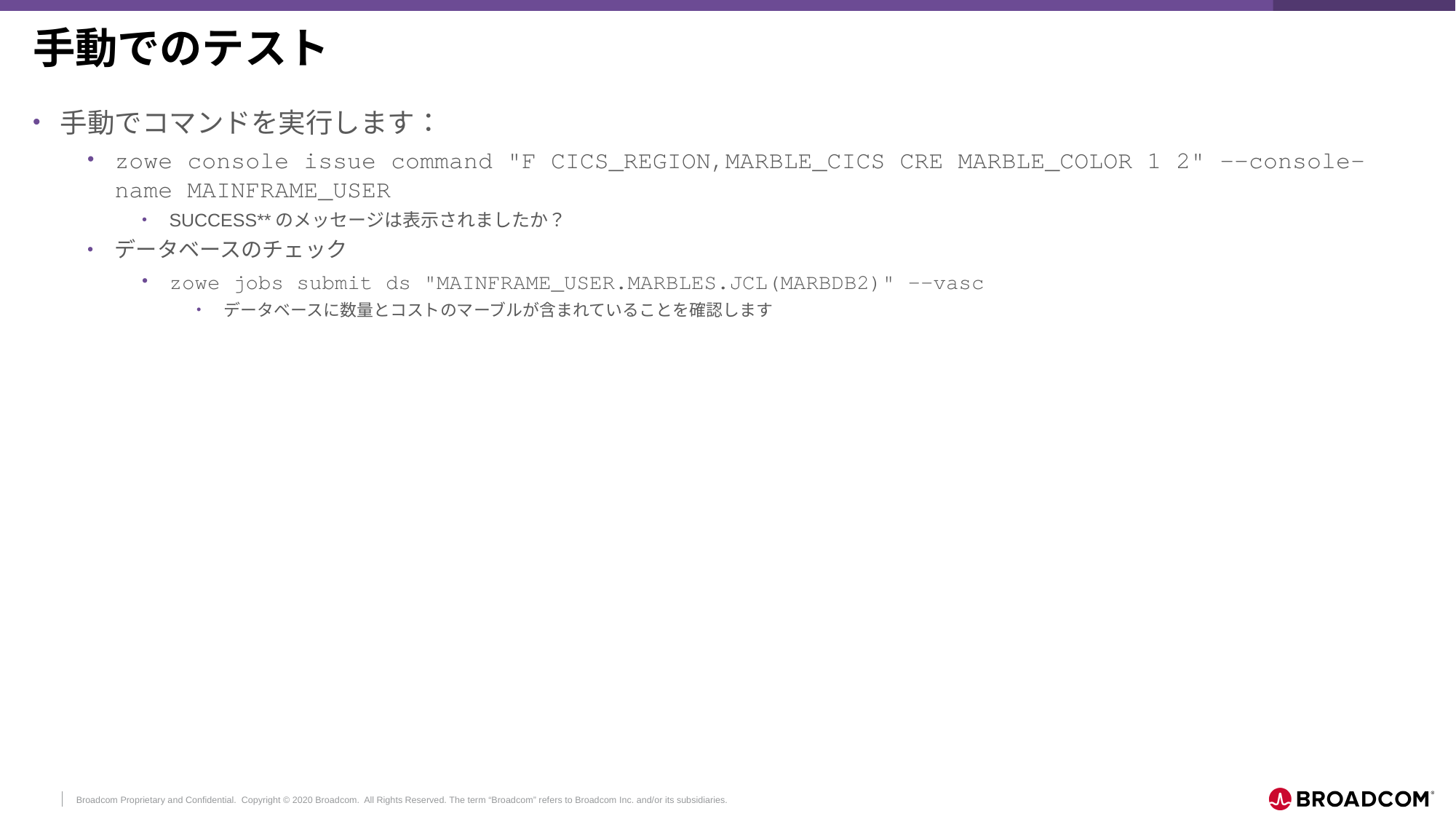

# 手動でのテスト
手動でコマンドを実行します：
zowe console issue command "F CICS_REGION,MARBLE_CICS CRE MARBLE_COLOR 1 2" --console-name MAINFRAME_USER
SUCCESS**のメッセージは表示されましたか？
データベースのチェック
zowe jobs submit ds "MAINFRAME_USER.MARBLES.JCL(MARBDB2)" --vasc
データベースに数量とコストのマーブルが含まれていることを確認します